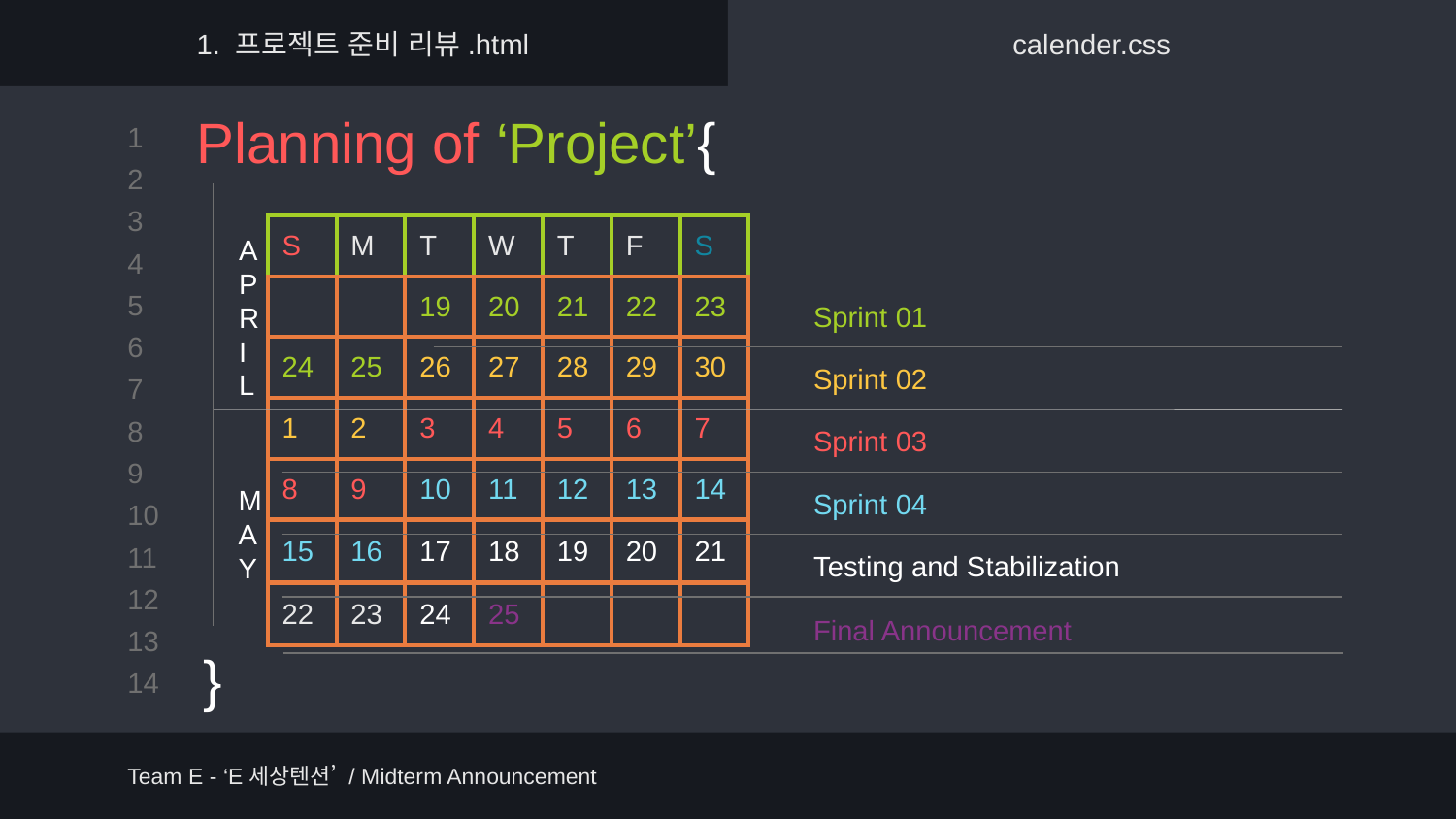

1. 프로젝트 준비 리뷰.html
calender.css
# Planning of ‘Project’{
}
| S | M | T | W | T | F | S |
| --- | --- | --- | --- | --- | --- | --- |
|  |  | 19 | 20 | 21 | 22 | 23 |
| 24 | 25 | 26 | 27 | 28 | 29 | 30 |
| 1 | 2 | 3 | 4 | 5 | 6 | 7 |
| 8 | 9 | 10 | 11 | 12 | 13 | 14 |
| 15 | 16 | 17 | 18 | 19 | 20 | 21 |
| 22 | 23 | 24 | 25 |  |  |  |
A
P
R
I
L
Sprint 01
Sprint 02
Sprint 03
M
A
Y
Sprint 04
Testing and Stabilization
Final Announcement
Team E - ‘E세상텐션’ / Midterm Announcement